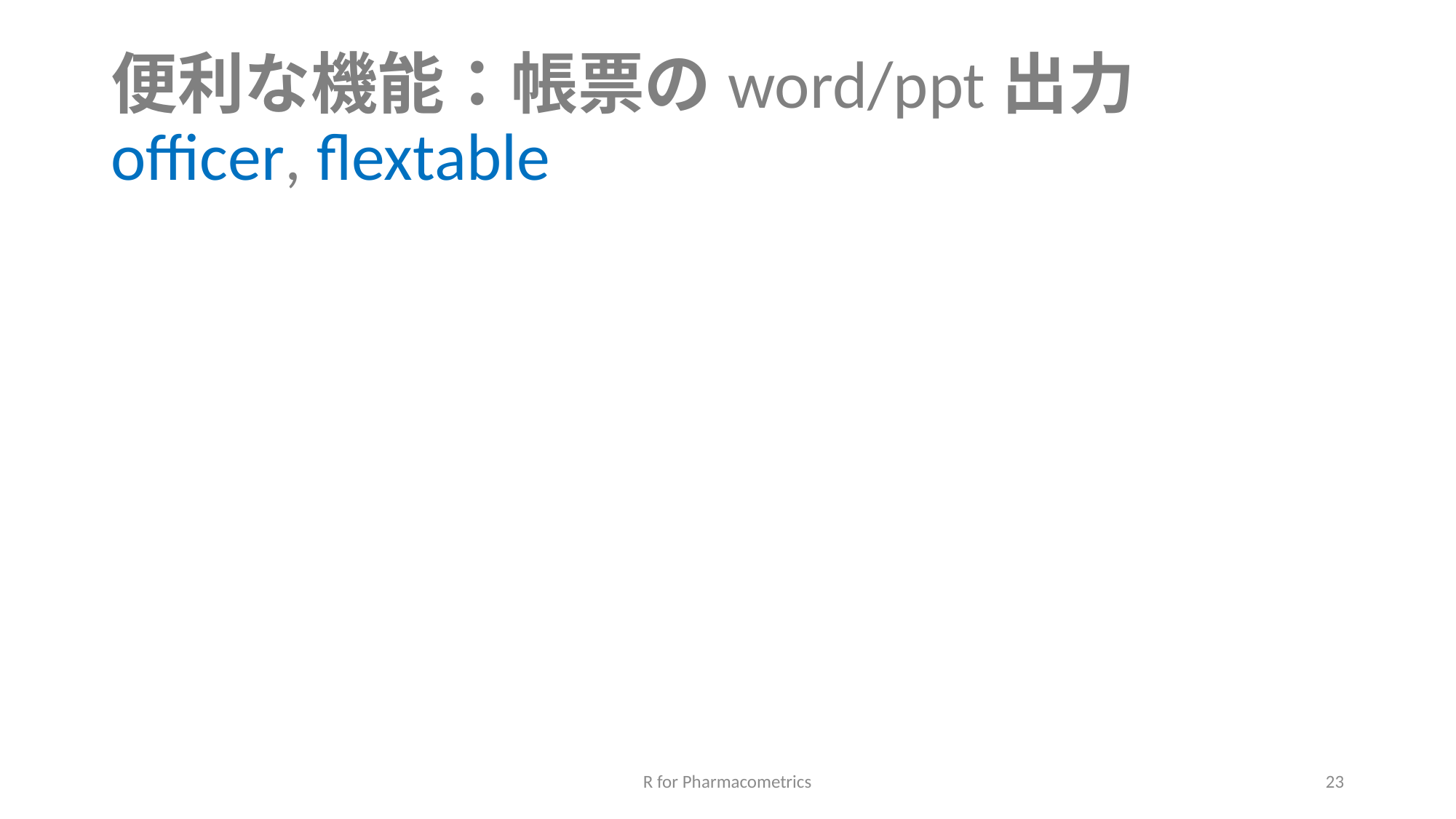

# 便利な機能：帳票のword/ppt出力 officer, flextable

R for Pharmacometrics
23